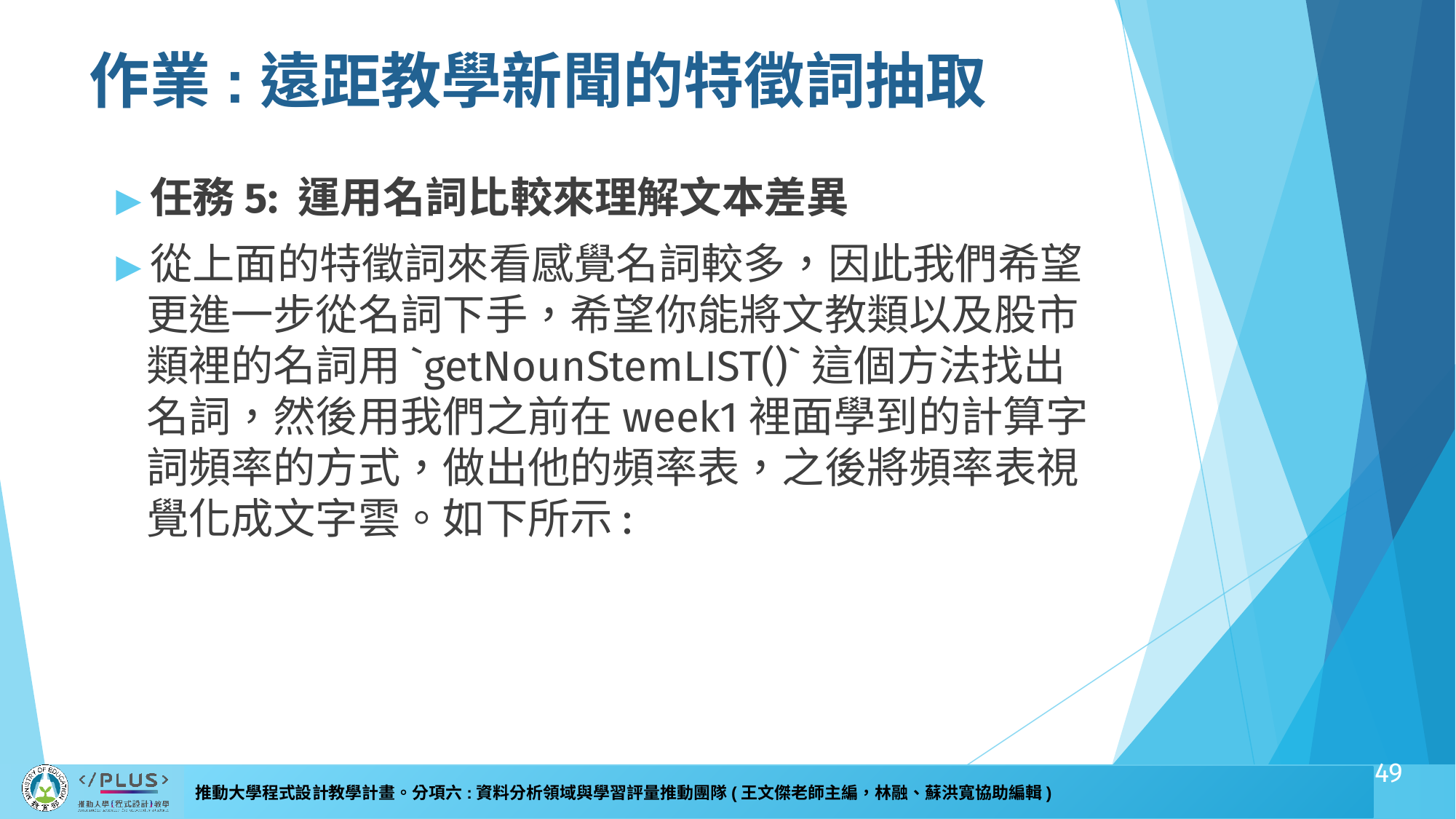

# 作業:遠距教學新聞的特徵詞抽取
任務5: 運用名詞比較來理解文本差異
從上面的特徵詞來看感覺名詞較多，因此我們希望更進一步從名詞下手，希望你能將文教類以及股市類裡的名詞用`getNounStemLIST()`這個方法找出名詞，然後用我們之前在week1裡面學到的計算字詞頻率的方式，做出他的頻率表，之後將頻率表視覺化成文字雲。如下所示:
49